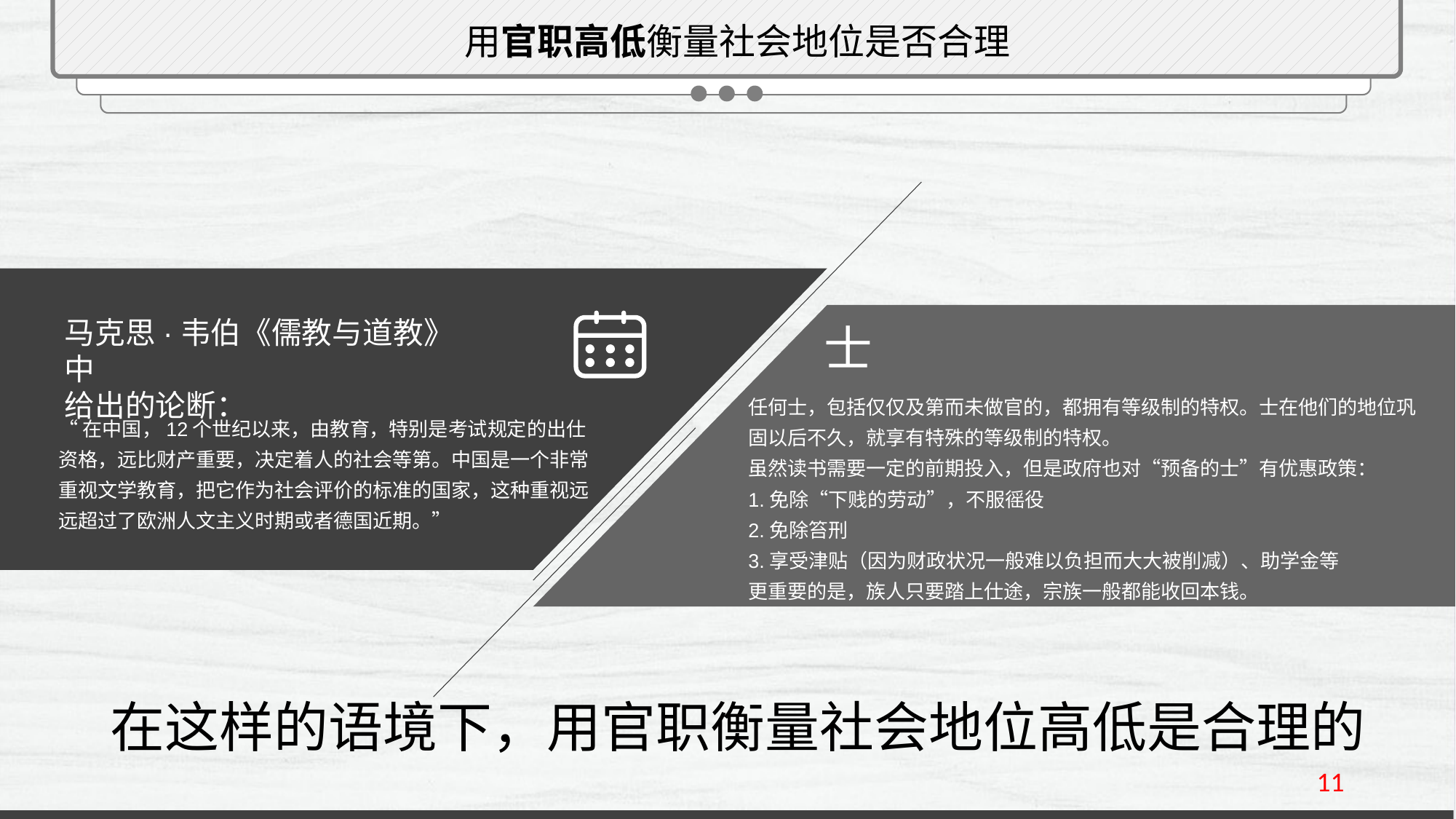

用官职高低衡量社会地位是否合理

马克思·韦伯《儒教与道教》中
给出的论断：

士
任何士，包括仅仅及第而未做官的，都拥有等级制的特权。士在他们的地位巩固以后不久，就享有特殊的等级制的特权。
虽然读书需要一定的前期投入，但是政府也对“预备的士”有优惠政策：
1.免除“下贱的劳动”，不服徭役
2.免除笞刑
3.享受津贴（因为财政状况一般难以负担而大大被削减）、助学金等
更重要的是，族人只要踏上仕途，宗族一般都能收回本钱。
“在中国，12个世纪以来，由教育，特别是考试规定的出仕资格，远比财产重要，决定着人的社会等第。中国是一个非常重视文学教育，把它作为社会评价的标准的国家，这种重视远远超过了欧洲人文主义时期或者德国近期。”
在这样的语境下，用官职衡量社会地位高低是合理的
11